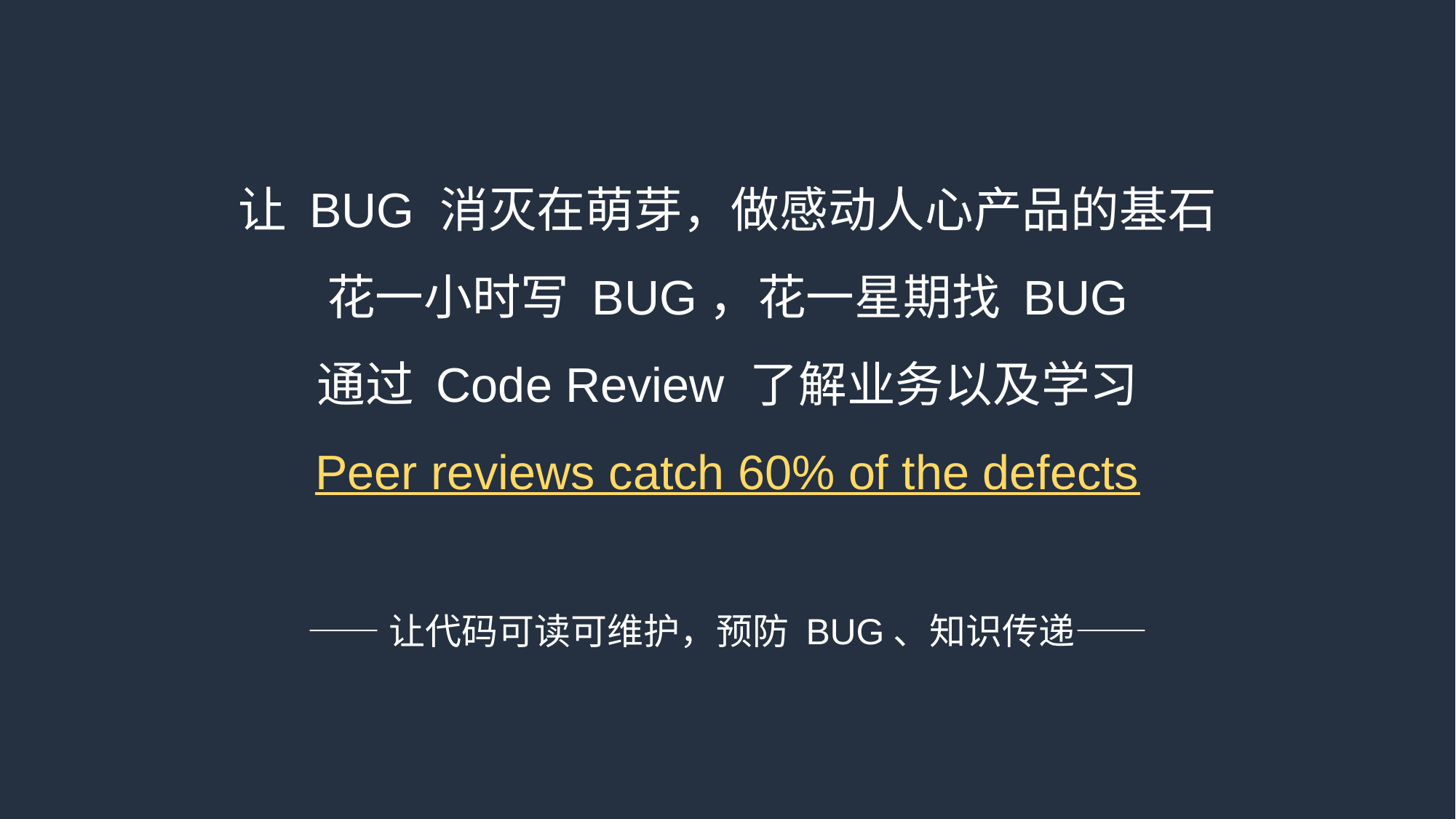

让 BUG 消灭在萌芽，做感动人心产品的基石
花一小时写 BUG，花一星期找 BUG
通过 Code Review 了解业务以及学习
Peer reviews catch 60% of the defects

——让代码可读可维护，预防 BUG、知识传递——